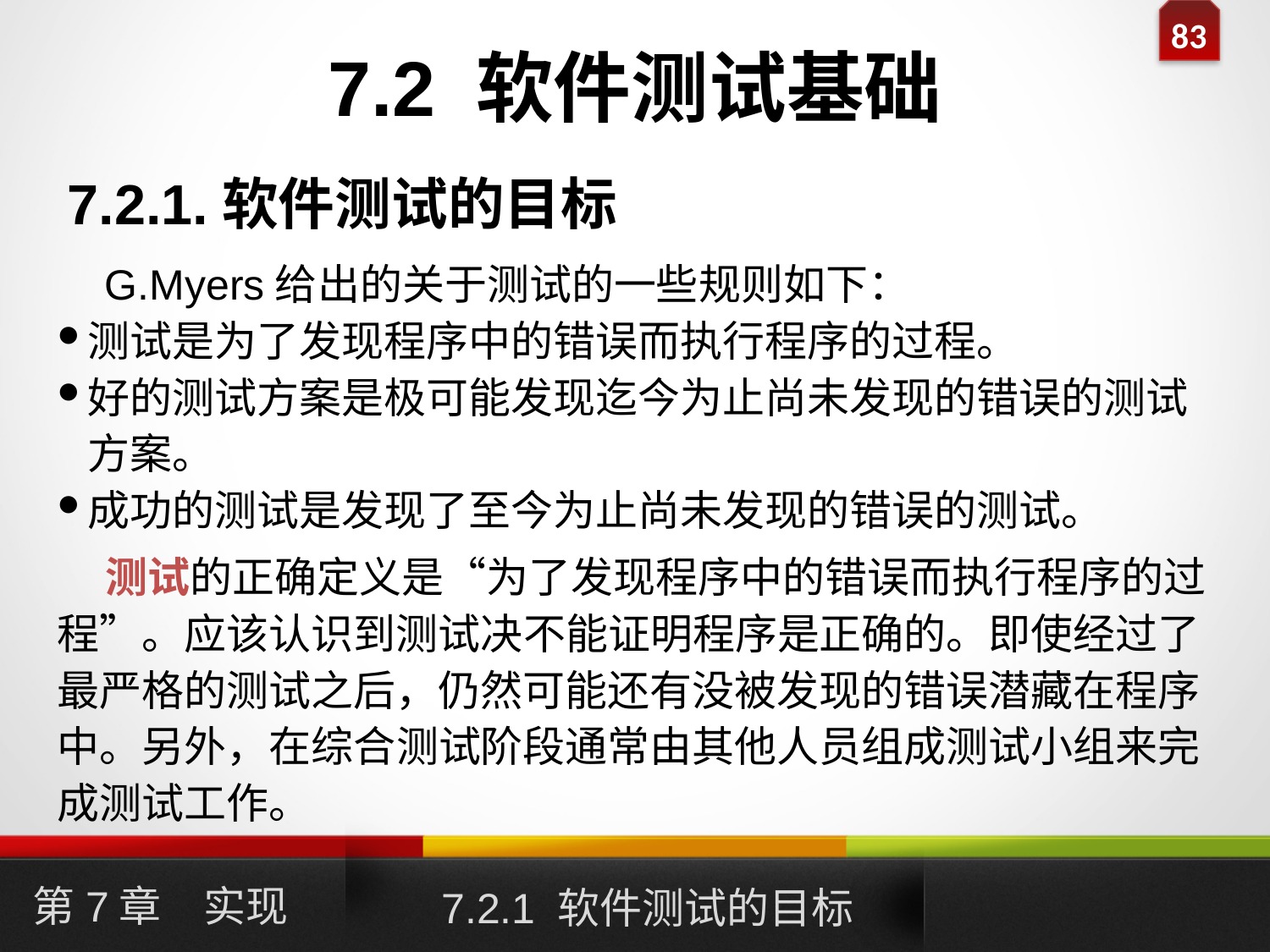

# 7.2 软件测试基础
7.2.1.软件测试的目标
    G.Myers给出的关于测试的一些规则如下：
测试是为了发现程序中的错误而执行程序的过程。
好的测试方案是极可能发现迄今为止尚未发现的错误的测试方案。
成功的测试是发现了至今为止尚未发现的错误的测试。
    测试的正确定义是“为了发现程序中的错误而执行程序的过程”。应该认识到测试决不能证明程序是正确的。即使经过了最严格的测试之后，仍然可能还有没被发现的错误潜藏在程序中。另外，在综合测试阶段通常由其他人员组成测试小组来完成测试工作。
第7章　实现
7.2.1 软件测试的目标